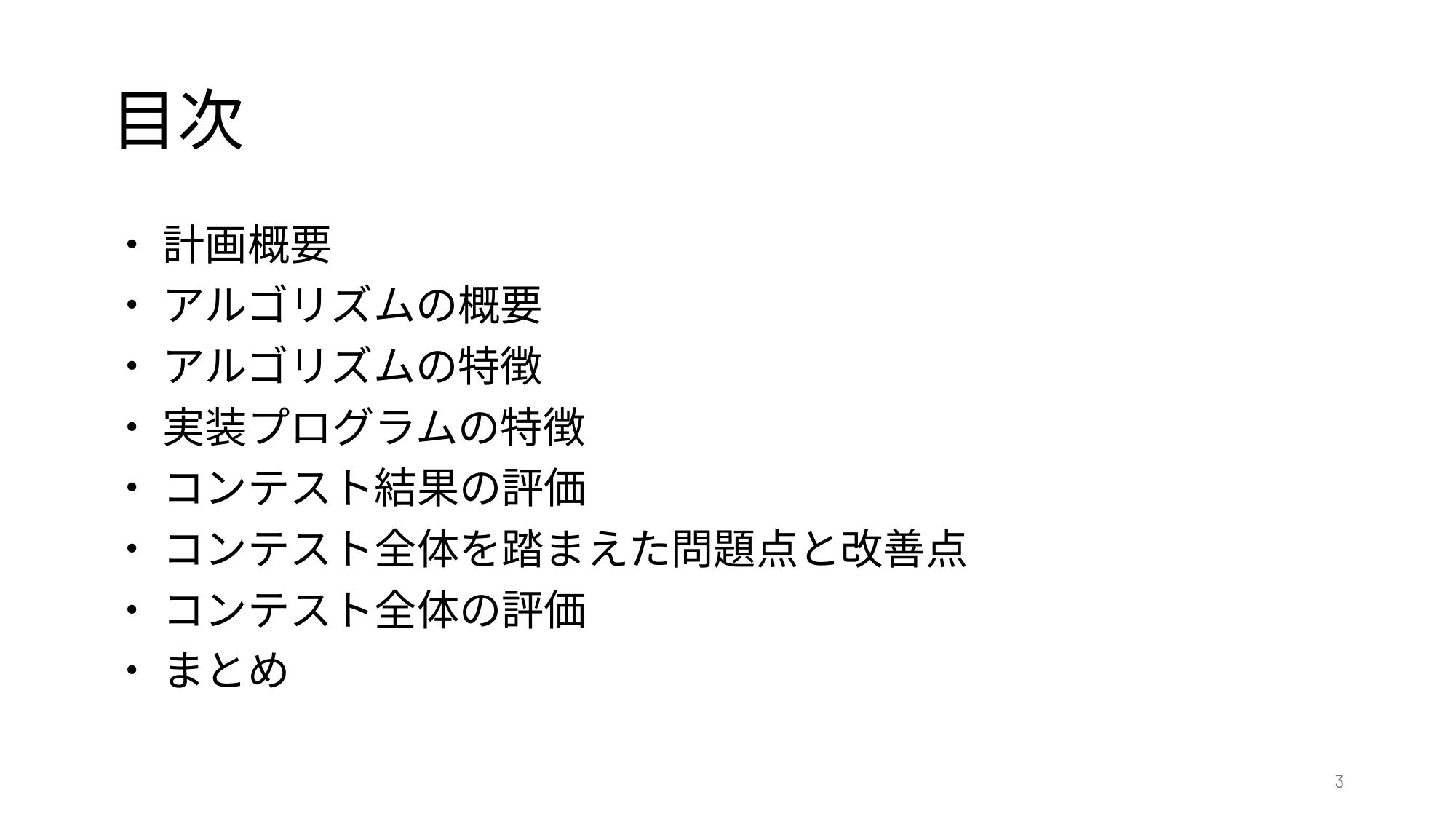

# 目次
・ 計画概要
・ アルゴリズムの概要
・ アルゴリズムの特徴
・ 実装プログラムの特徴
・ コンテスト結果の評価
・ コンテスト全体を踏まえた問題点と改善点
・ コンテスト全体の評価
・ まとめ

3